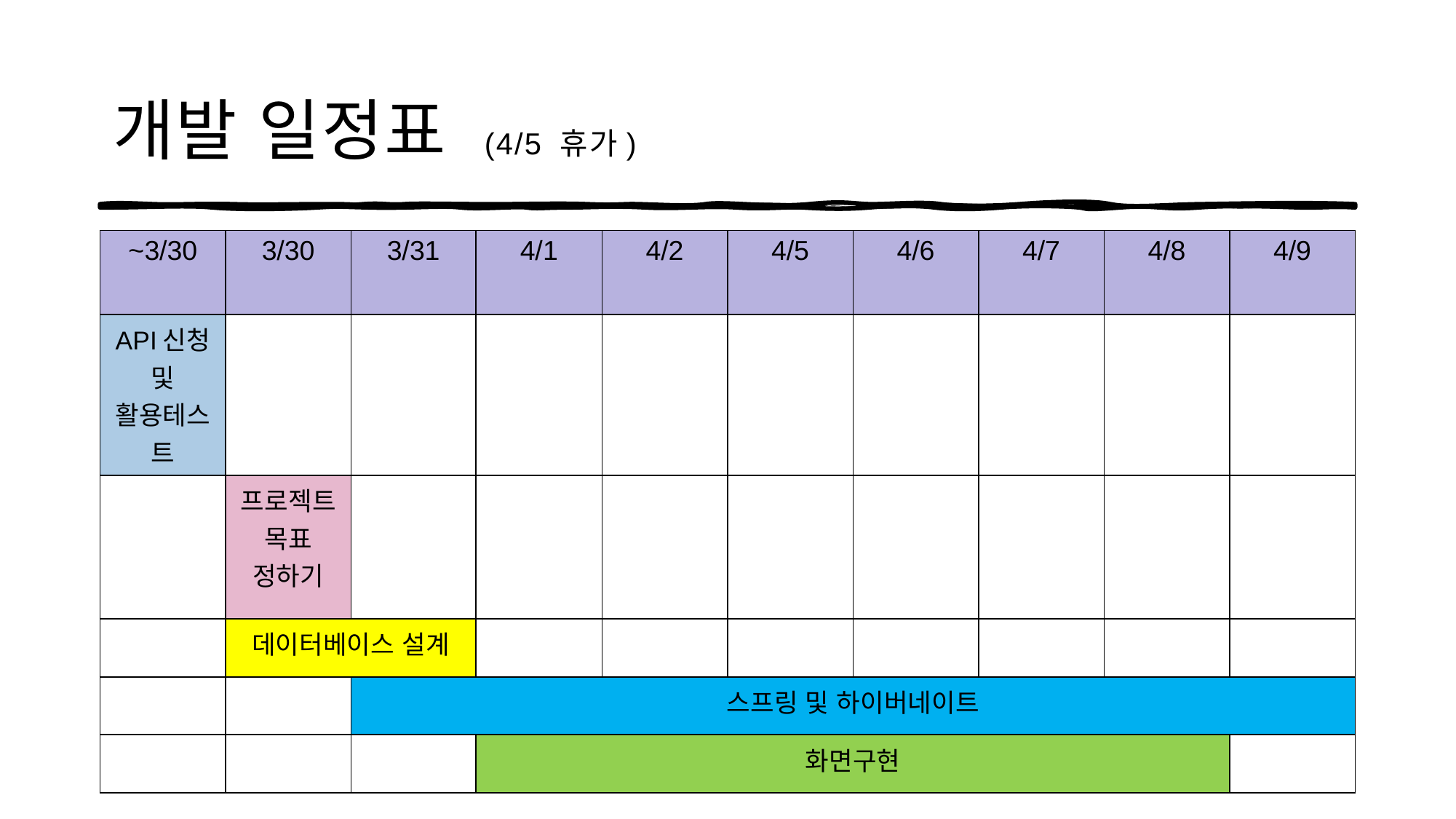

# 개발 일정표 (4/5 휴가)
| ~3/30 | 3/30 | 3/31 | 4/1 | 4/2 | 4/5 | 4/6 | 4/7 | 4/8 | 4/9 |
| --- | --- | --- | --- | --- | --- | --- | --- | --- | --- |
| API신청 및 활용테스트 |  |  |  |  |  |  |  |  |  |
|  | 프로젝트 목표 정하기 |  |  |  |  |  |  |  |  |
|  | 데이터베이스 설계 | 데이터베이스 설계 |  |  |  |  |  |  |  |
|  |  | 스프링 및 하이버네이트 |  |  |  |  |  |  |  |
|  |  |  | 화면구현 |  |  |  |  |  |  |